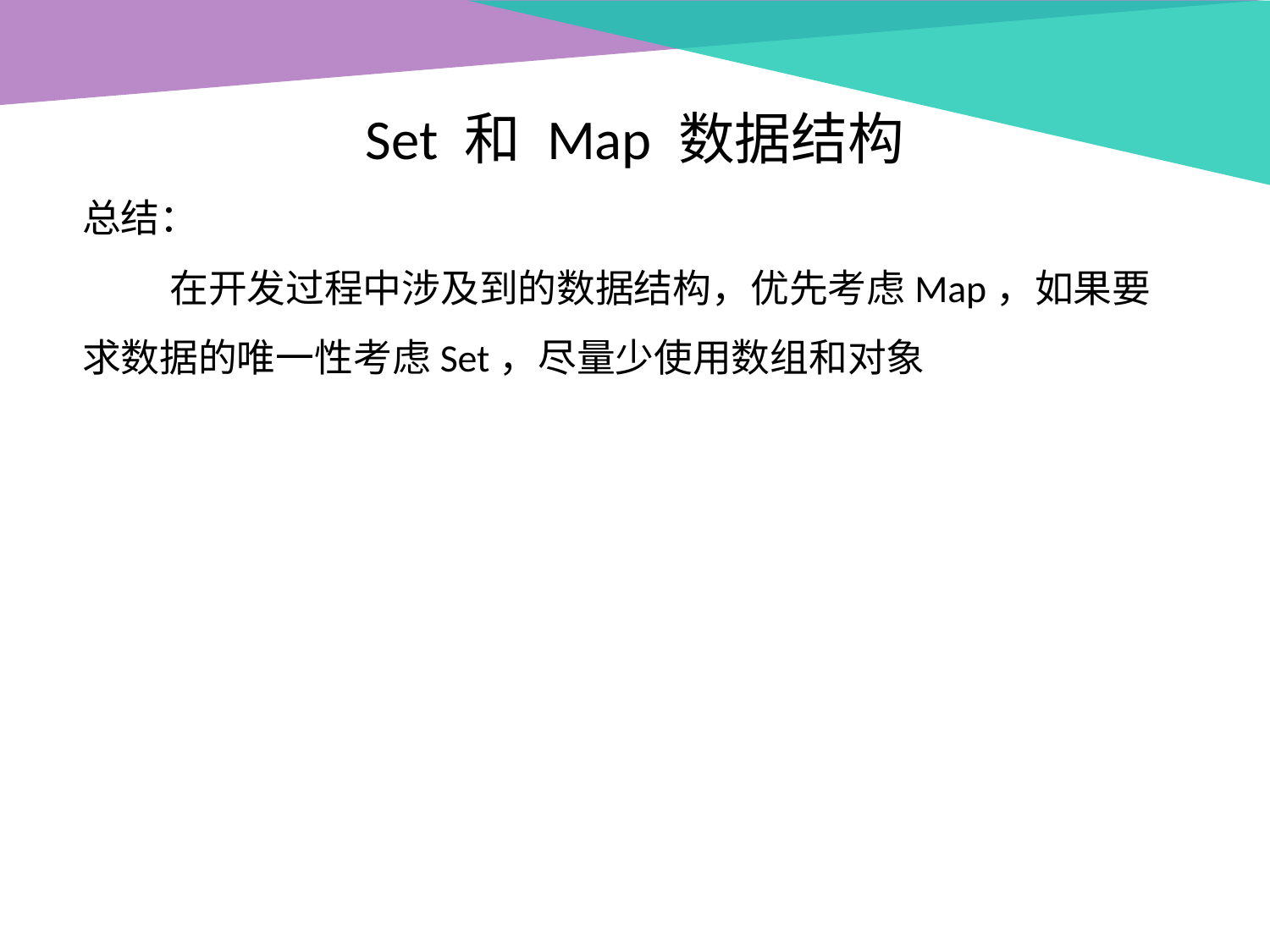

Set 和 Map 数据结构
总结：
         在开发过程中涉及到的数据结构，优先考虑Map，如果要求数据的唯一性考虑Set，尽量少使用数组和对象